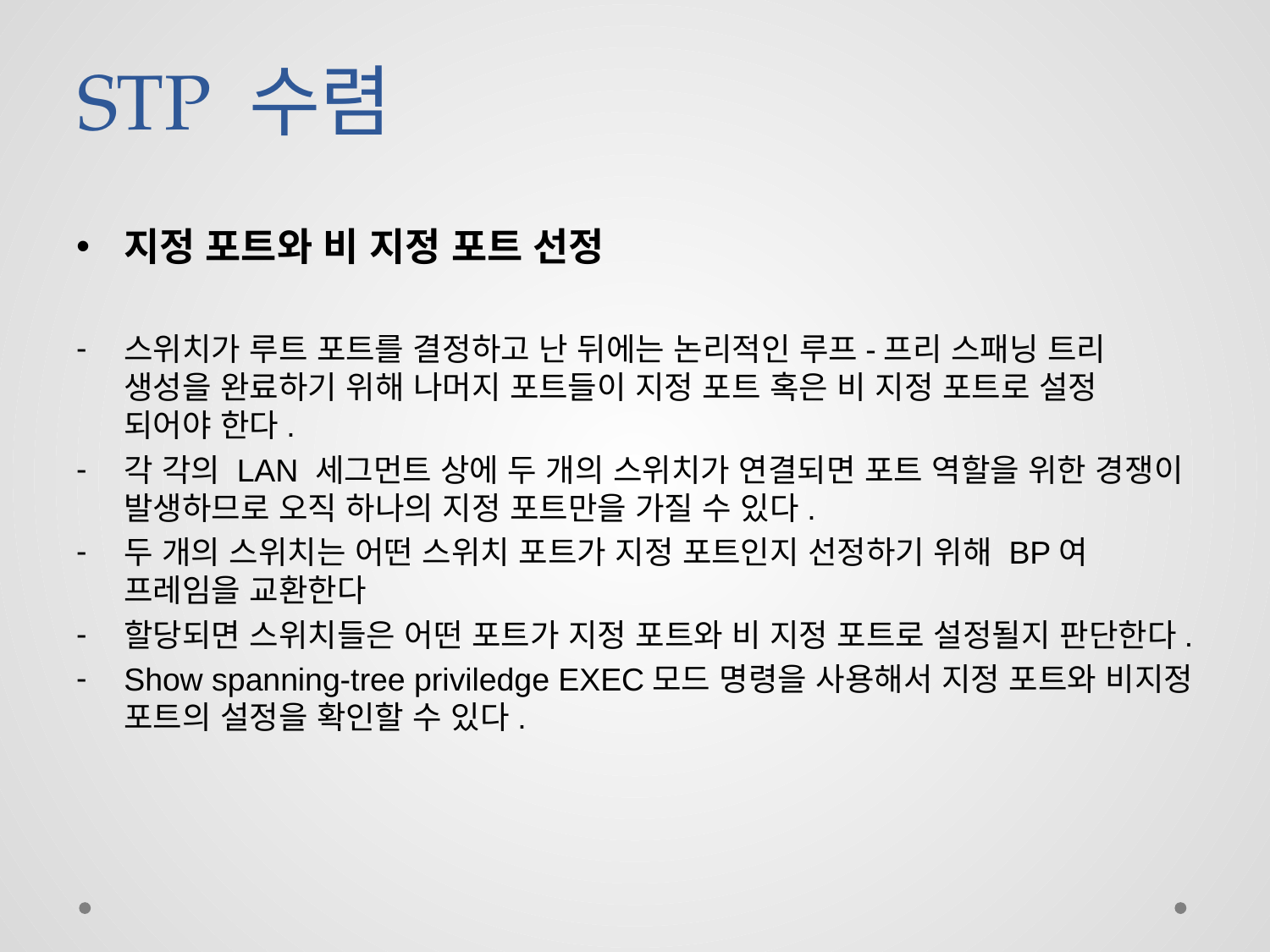

# STP 수렴
지정 포트와 비 지정 포트 선정

스위치가 루트 포트를 결정하고 난 뒤에는 논리적인 루프-프리 스패닝 트리 생성을 완료하기 위해 나머지 포트들이 지정 포트 혹은 비 지정 포트로 설정 되어야 한다.
각 각의 LAN 세그먼트 상에 두 개의 스위치가 연결되면 포트 역할을 위한 경쟁이 발생하므로 오직 하나의 지정 포트만을 가질 수 있다.
두 개의 스위치는 어떤 스위치 포트가 지정 포트인지 선정하기 위해 BP여 프레임을 교환한다
할당되면 스위치들은 어떤 포트가 지정 포트와 비 지정 포트로 설정될지 판단한다.
Show spanning-tree priviledge EXEC모드 명령을 사용해서 지정 포트와 비지정 포트의 설정을 확인할 수 있다.